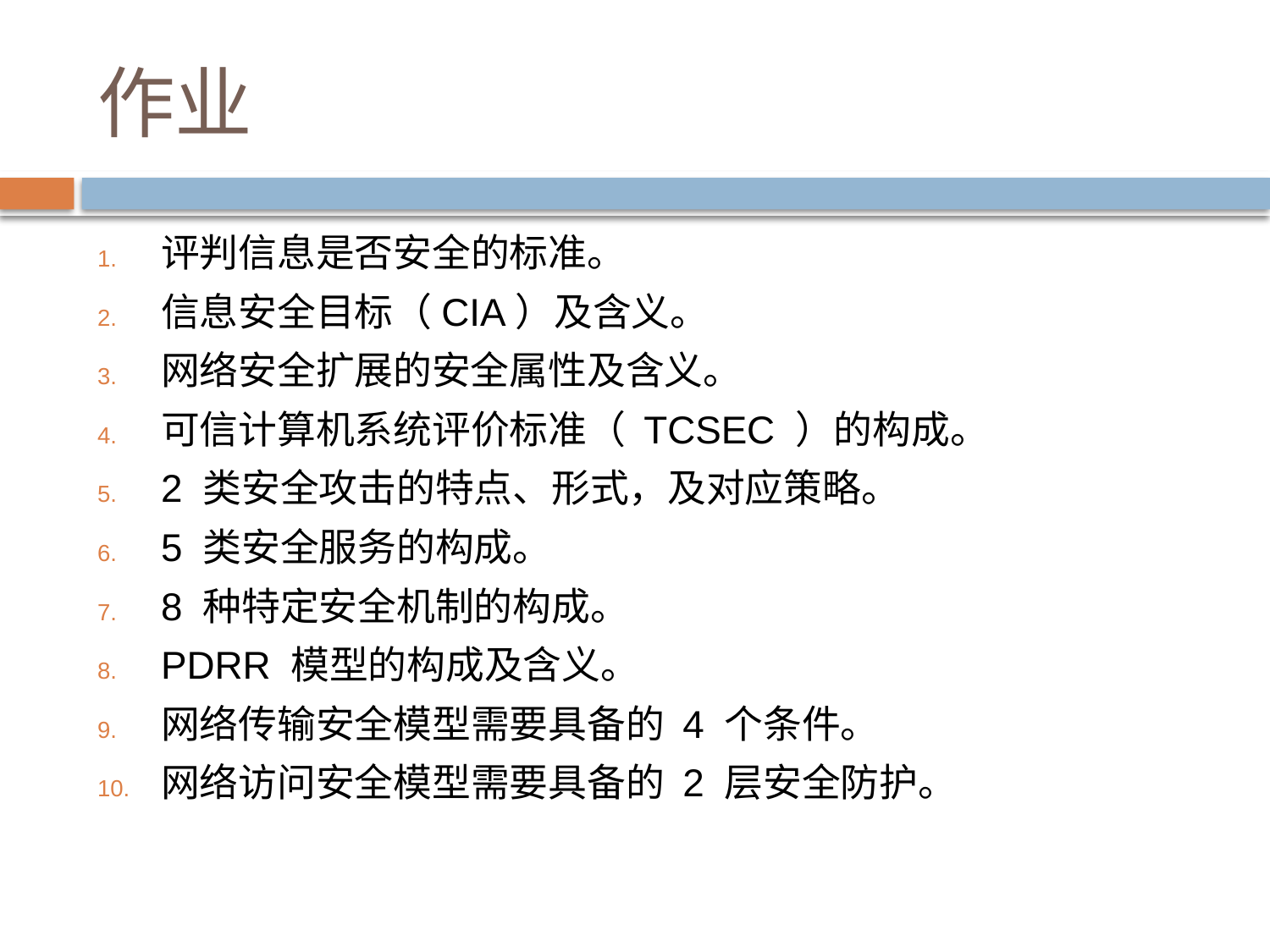

# 作业
评判信息是否安全的标准。
信息安全目标（CIA）及含义。
网络安全扩展的安全属性及含义。
可信计算机系统评价标准（ TCSEC ）的构成。
2 类安全攻击的特点、形式，及对应策略。
5 类安全服务的构成。
8 种特定安全机制的构成。
PDRR 模型的构成及含义。
网络传输安全模型需要具备的 4 个条件。
网络访问安全模型需要具备的 2 层安全防护。